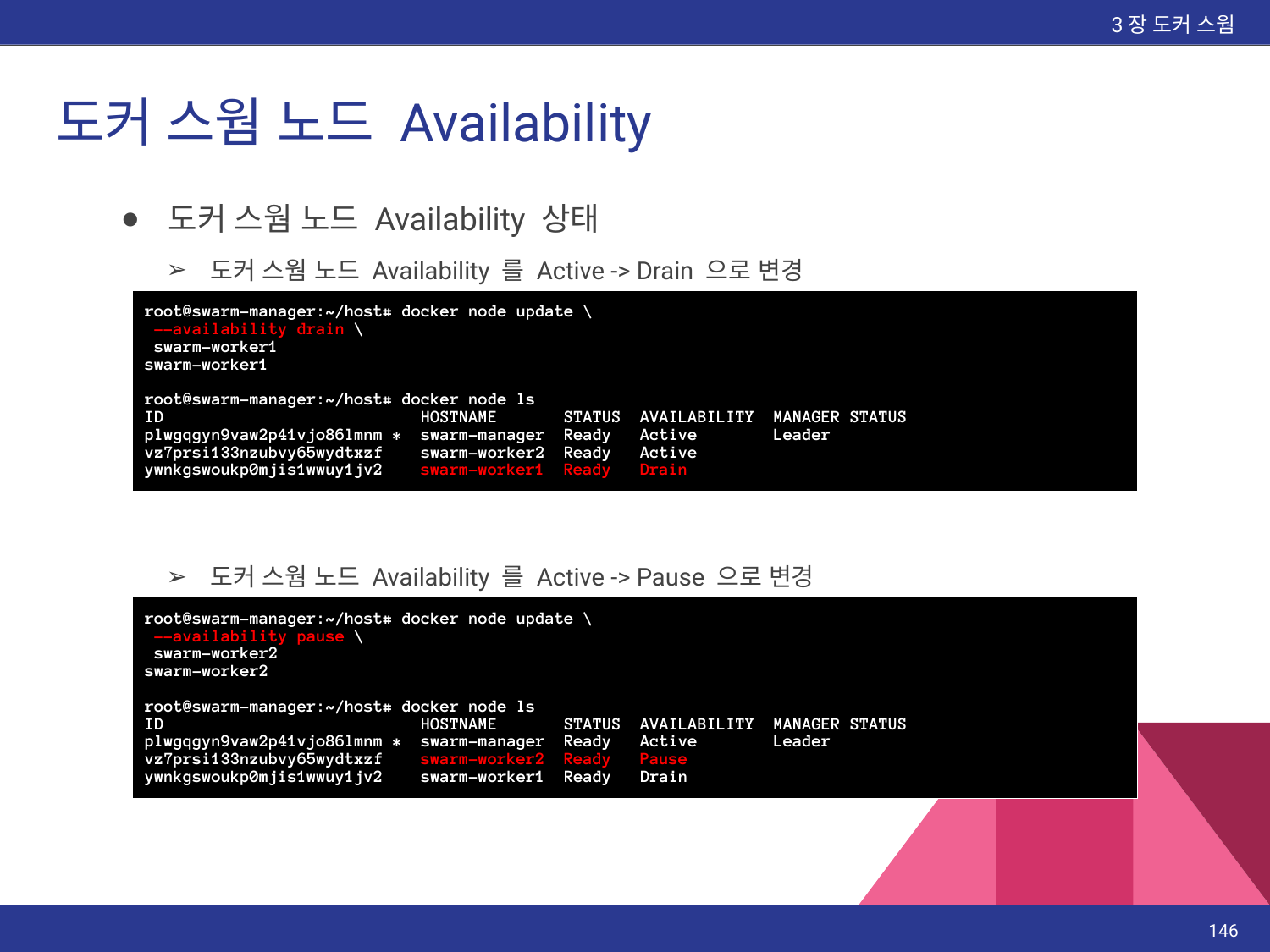

3장 도커 스웜

# 도커 스웜 노드 Availability
도커 스웜 노드 Availability 상태

도커 스웜 노드 Availability 를 Active -> Drain 으로 변경
| root@swarm-manager:~/host# docker node update \ --availability drain \ swarm-worker1 swarm-worker1 root@swarm-manager:~/host# docker node ls ID HOSTNAME STATUS AVAILABILITY MANAGER STATUS plwgqgyn9vaw2p41vjo86lmnm \* swarm-manager Ready Active Leader vz7prsi133nzubvy65wydtxzf swarm-worker2 Ready Active ywnkgswoukp0mjis1wwuy1jv2 swarm-worker1 Ready Drain |
| --- |
도커 스웜 노드 Availability 를 Active -> Pause 으로 변경
| root@swarm-manager:~/host# docker node update \ --availability pause \ swarm-worker2 swarm-worker2 root@swarm-manager:~/host# docker node ls ID HOSTNAME STATUS AVAILABILITY MANAGER STATUS plwgqgyn9vaw2p41vjo86lmnm \* swarm-manager Ready Active Leader vz7prsi133nzubvy65wydtxzf swarm-worker2 Ready Pause ywnkgswoukp0mjis1wwuy1jv2 swarm-worker1 Ready Drain |
| --- |
146